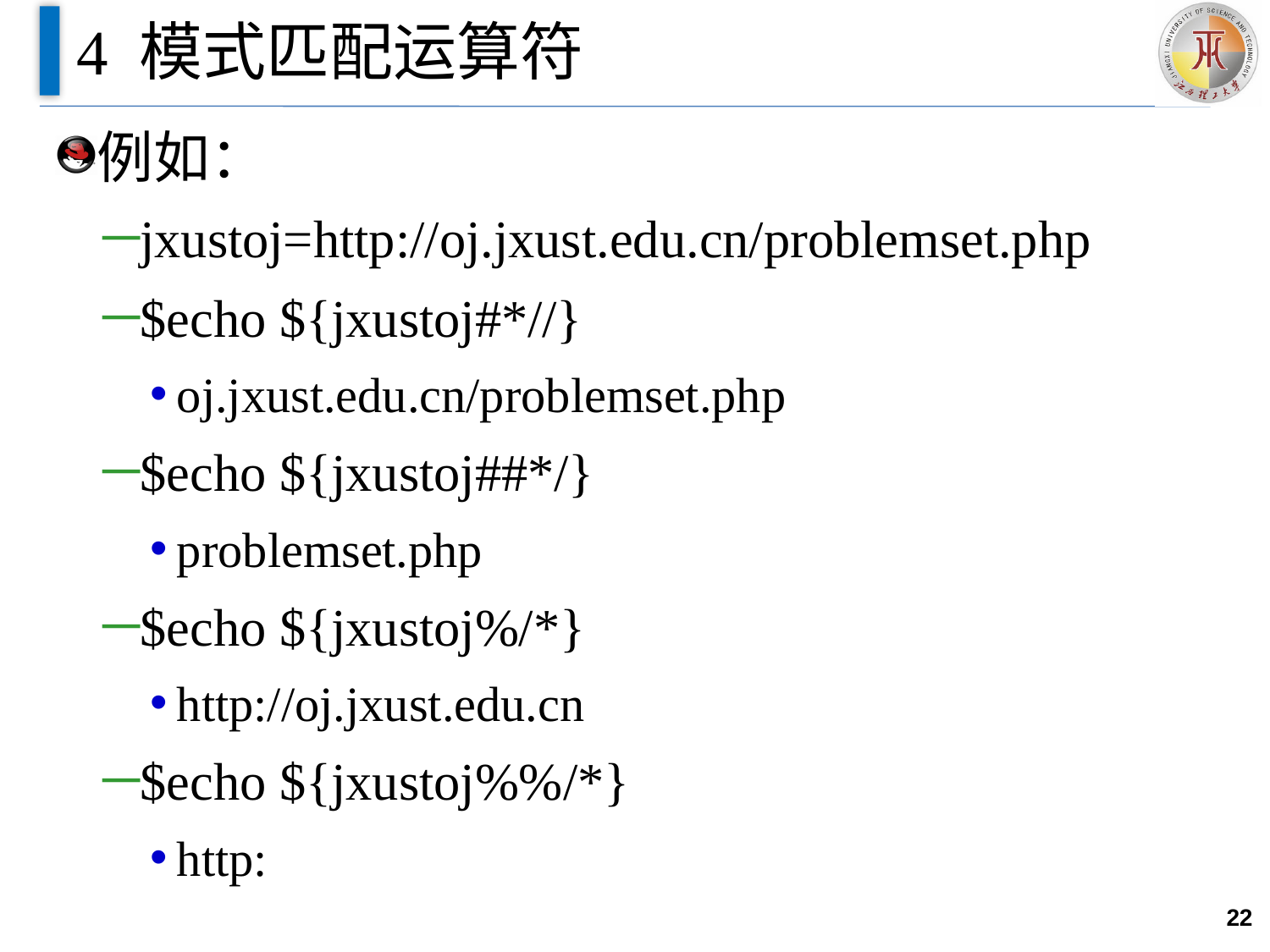

# 4 模式匹配运算符
例如：
jxustoj=http://oj.jxust.edu.cn/problemset.php
$echo ${jxustoj#*//}
oj.jxust.edu.cn/problemset.php
$echo ${jxustoj##*/}
problemset.php
$echo ${jxustoj%/*}
http://oj.jxust.edu.cn
$echo ${jxustoj%%/*}
http:

22